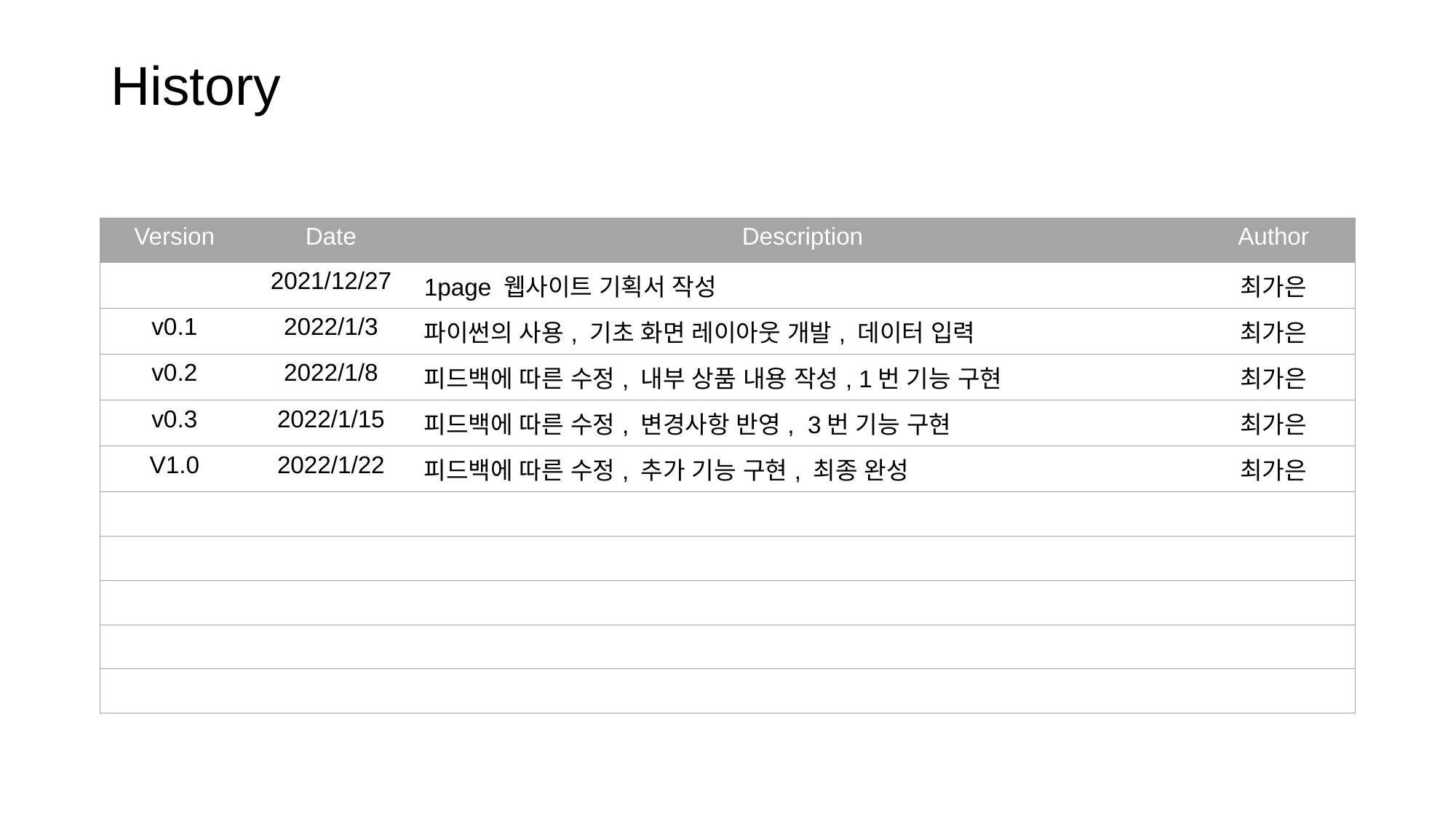

# History
| Version | Date | Description | Author |
| --- | --- | --- | --- |
|  | 2021/12/27 | 1page 웹사이트 기획서 작성 | 최가은 |
| v0.1 | 2022/1/3 | 파이썬의 사용, 기초 화면 레이아웃 개발, 데이터 입력 | 최가은 |
| v0.2 | 2022/1/8 | 피드백에 따른 수정, 내부 상품 내용 작성, 1번 기능 구현 | 최가은 |
| v0.3 | 2022/1/15 | 피드백에 따른 수정, 변경사항 반영, 3번 기능 구현 | 최가은 |
| V1.0 | 2022/1/22 | 피드백에 따른 수정, 추가 기능 구현, 최종 완성 | 최가은 |
|  |  |  |  |
|  |  |  |  |
|  |  |  |  |
|  |  |  |  |
|  |  |  |  |